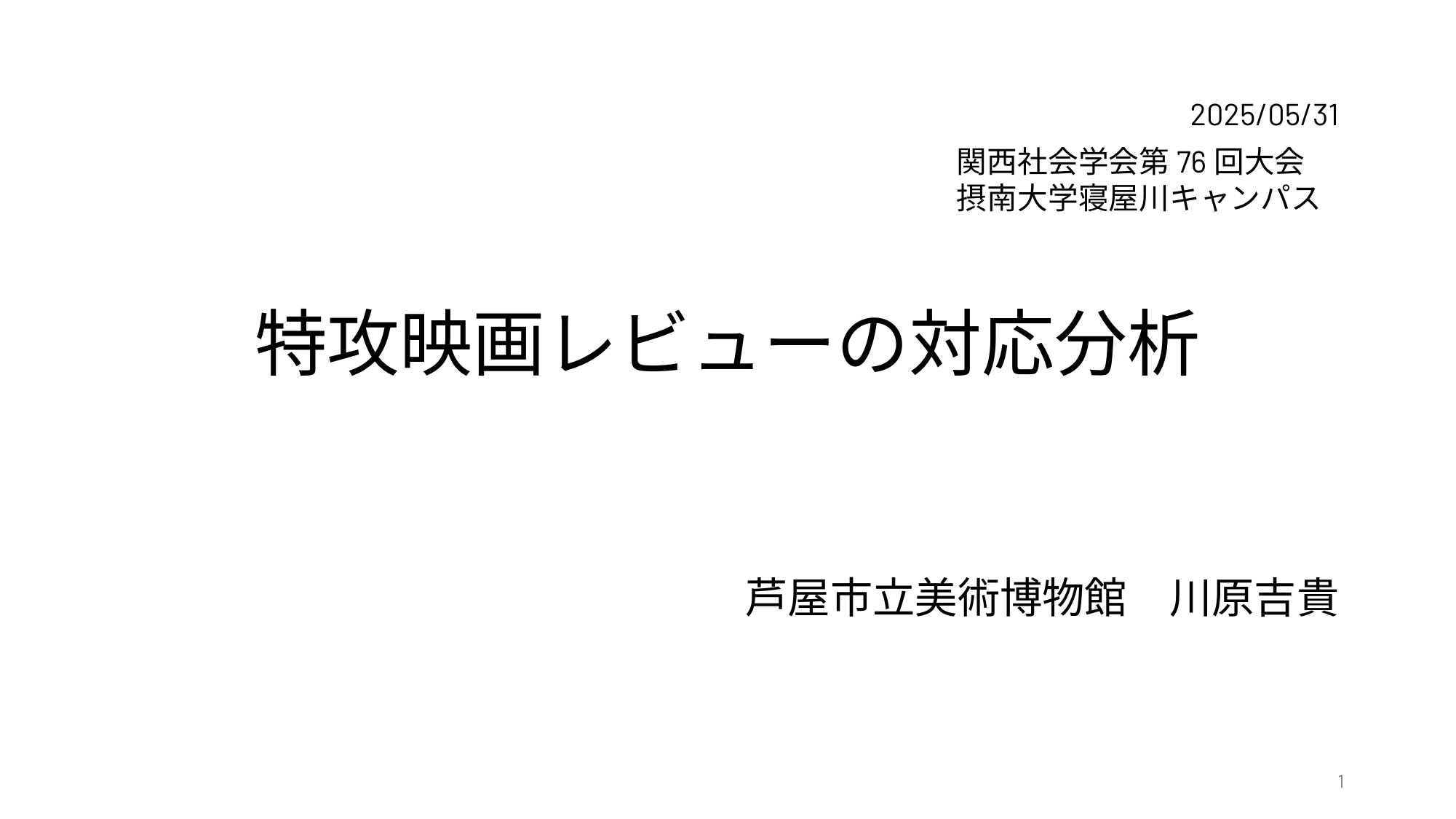

2025/05/31
関西社会学会第76回大会
摂南大学寝屋川キャンパス
# 特攻映画レビューの対応分析
芦屋市立美術博物館　川原吉貴
1